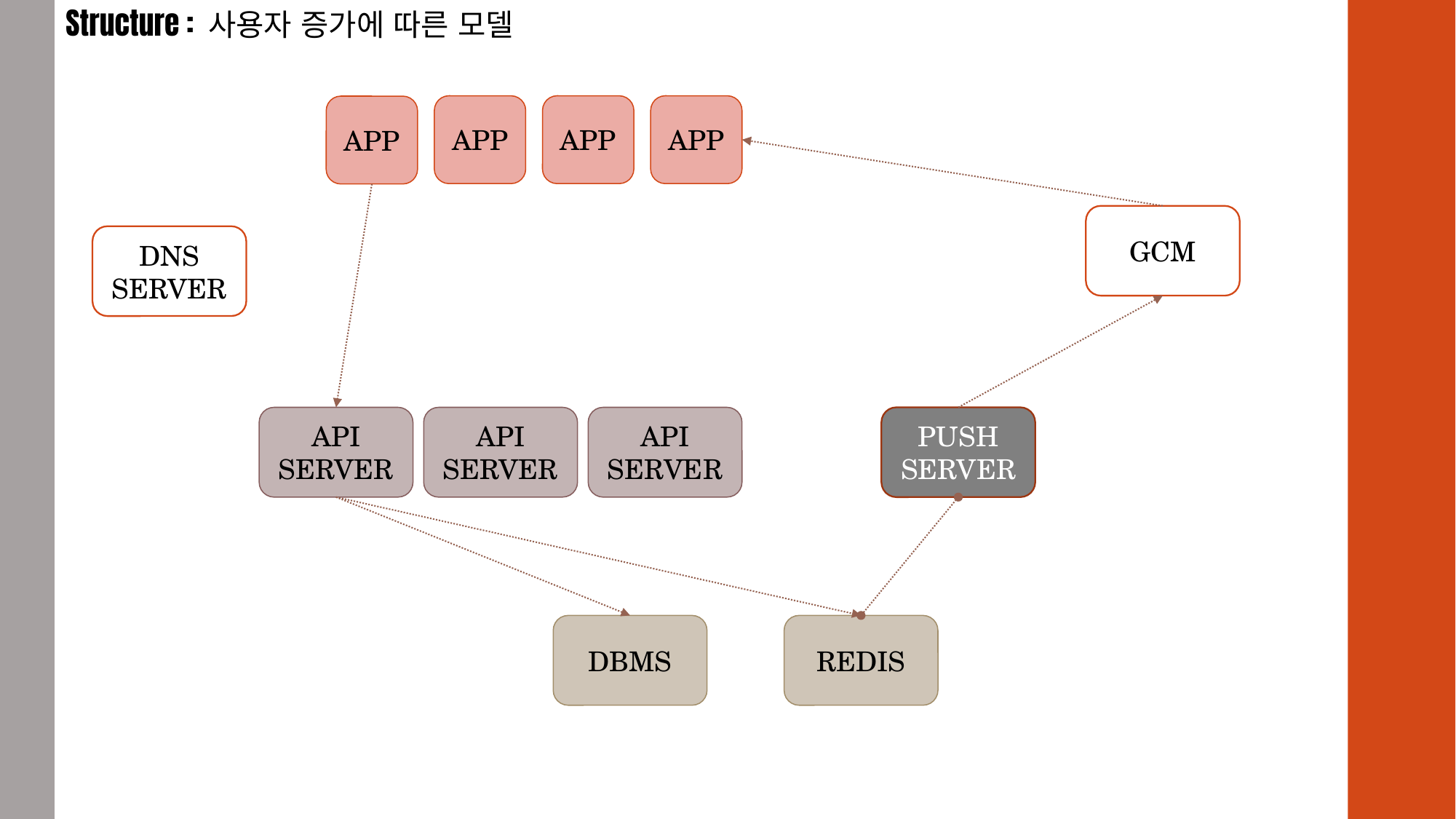

Structure : 사용자 증가에 따른 모델
APP
APP
APP
APP
GCM
DNS
SERVER
PUSH
SERVER
API
SERVER
API
SERVER
API
SERVER
REDIS
DBMS